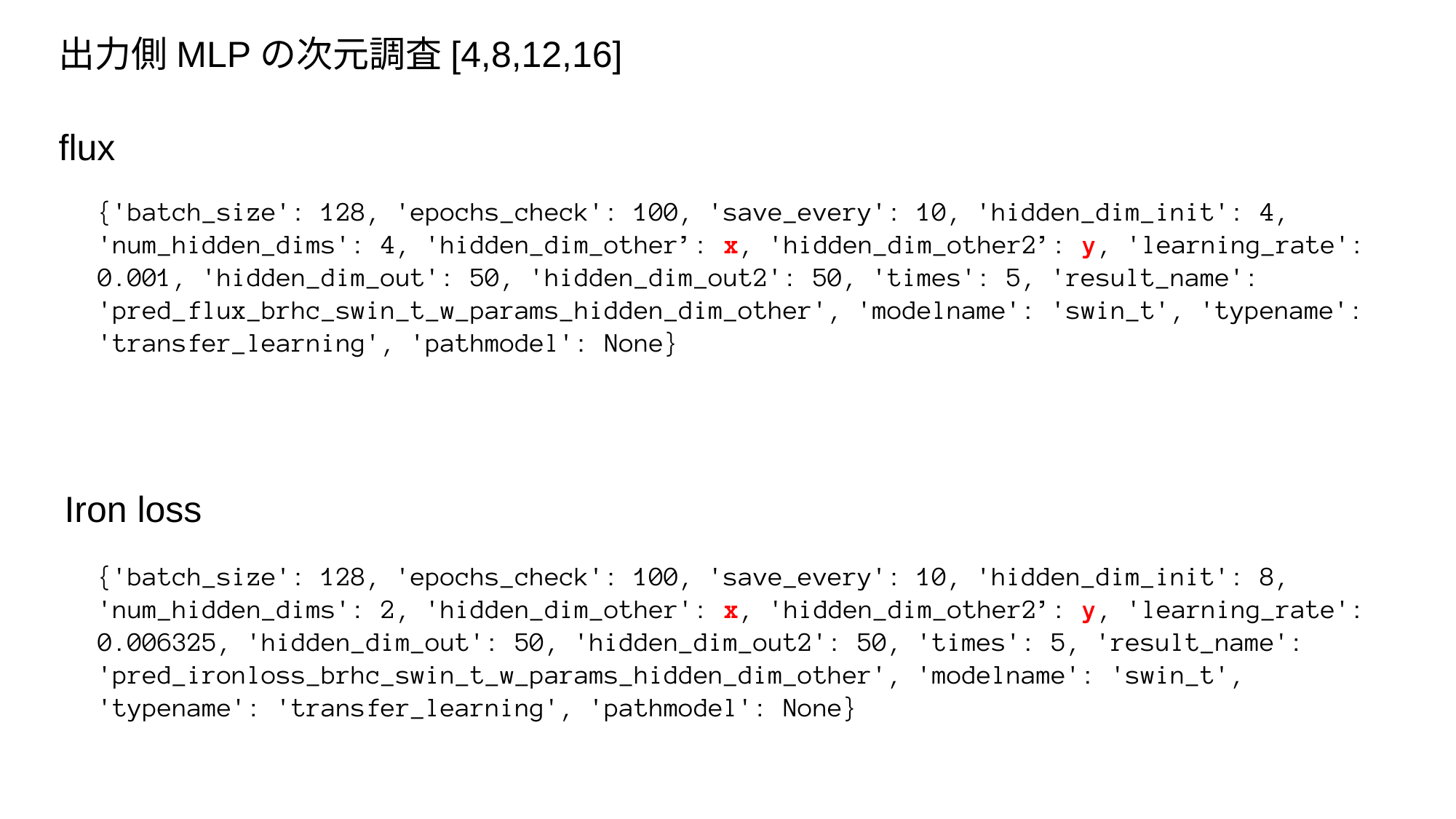

出力側MLPの次元調査[4,8,12,16]
flux
{'batch_size': 128, 'epochs_check': 100, 'save_every': 10, 'hidden_dim_init': 4, 'num_hidden_dims': 4, 'hidden_dim_other’: x, 'hidden_dim_other2’: y, 'learning_rate': 0.001, 'hidden_dim_out': 50, 'hidden_dim_out2': 50, 'times': 5, 'result_name': 'pred_flux_brhc_swin_t_w_params_hidden_dim_other', 'modelname': 'swin_t', 'typename': 'transfer_learning', 'pathmodel': None}
Iron loss
{'batch_size': 128, 'epochs_check': 100, 'save_every': 10, 'hidden_dim_init': 8, 'num_hidden_dims': 2, 'hidden_dim_other': x, 'hidden_dim_other2’: y, 'learning_rate': 0.006325, 'hidden_dim_out': 50, 'hidden_dim_out2': 50, 'times': 5, 'result_name': 'pred_ironloss_brhc_swin_t_w_params_hidden_dim_other', 'modelname': 'swin_t', 'typename': 'transfer_learning', 'pathmodel': None}